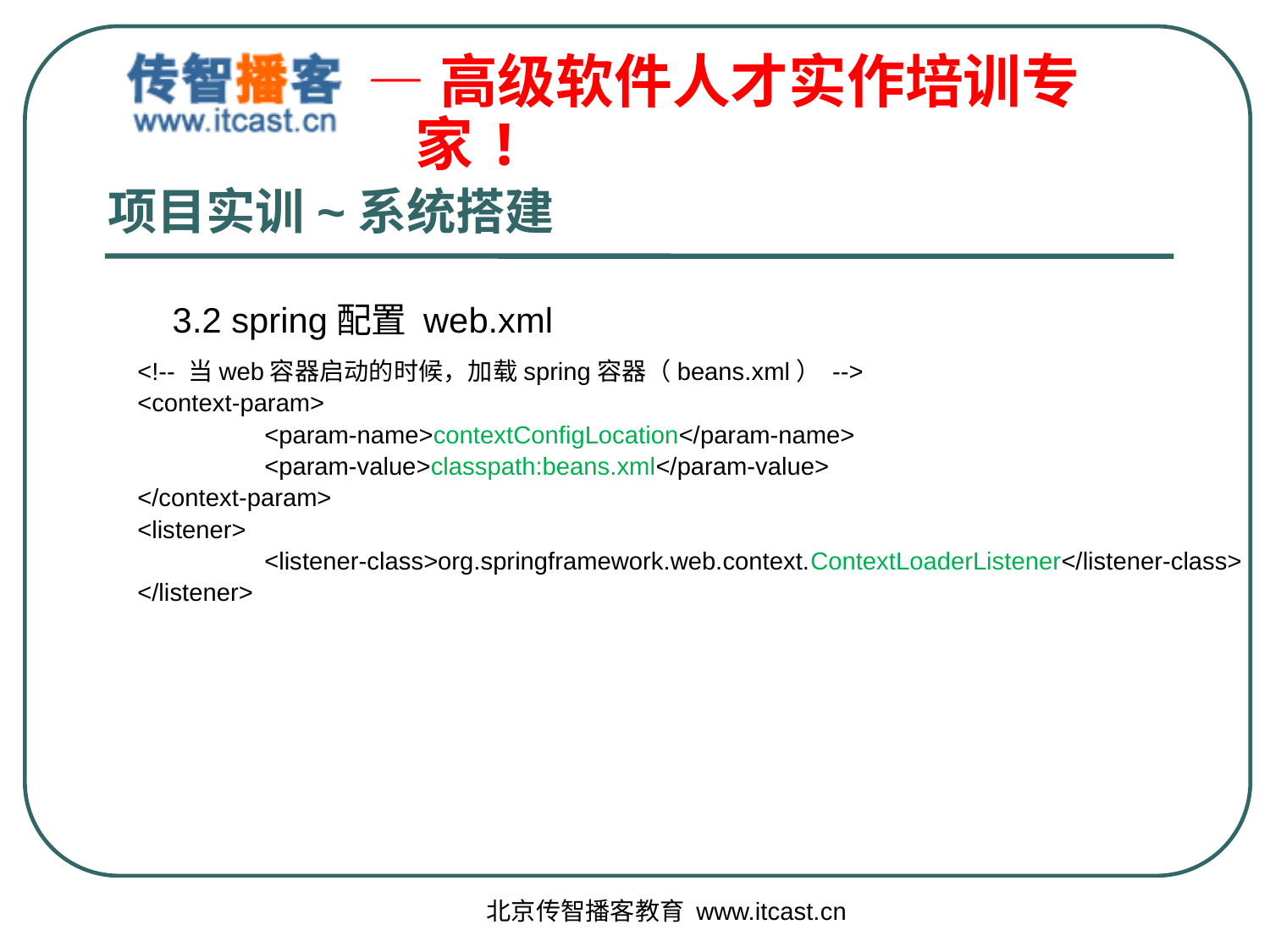

# 项目实训~系统搭建
3.2 spring配置 web.xml
<!-- 当web容器启动的时候，加载spring容器（beans.xml） -->
<context-param>
	<param-name>contextConfigLocation</param-name>
	<param-value>classpath:beans.xml</param-value>
</context-param>
<listener>
	<listener-class>org.springframework.web.context.ContextLoaderListener</listener-class>
</listener>
北京传智播客教育 www.itcast.cn